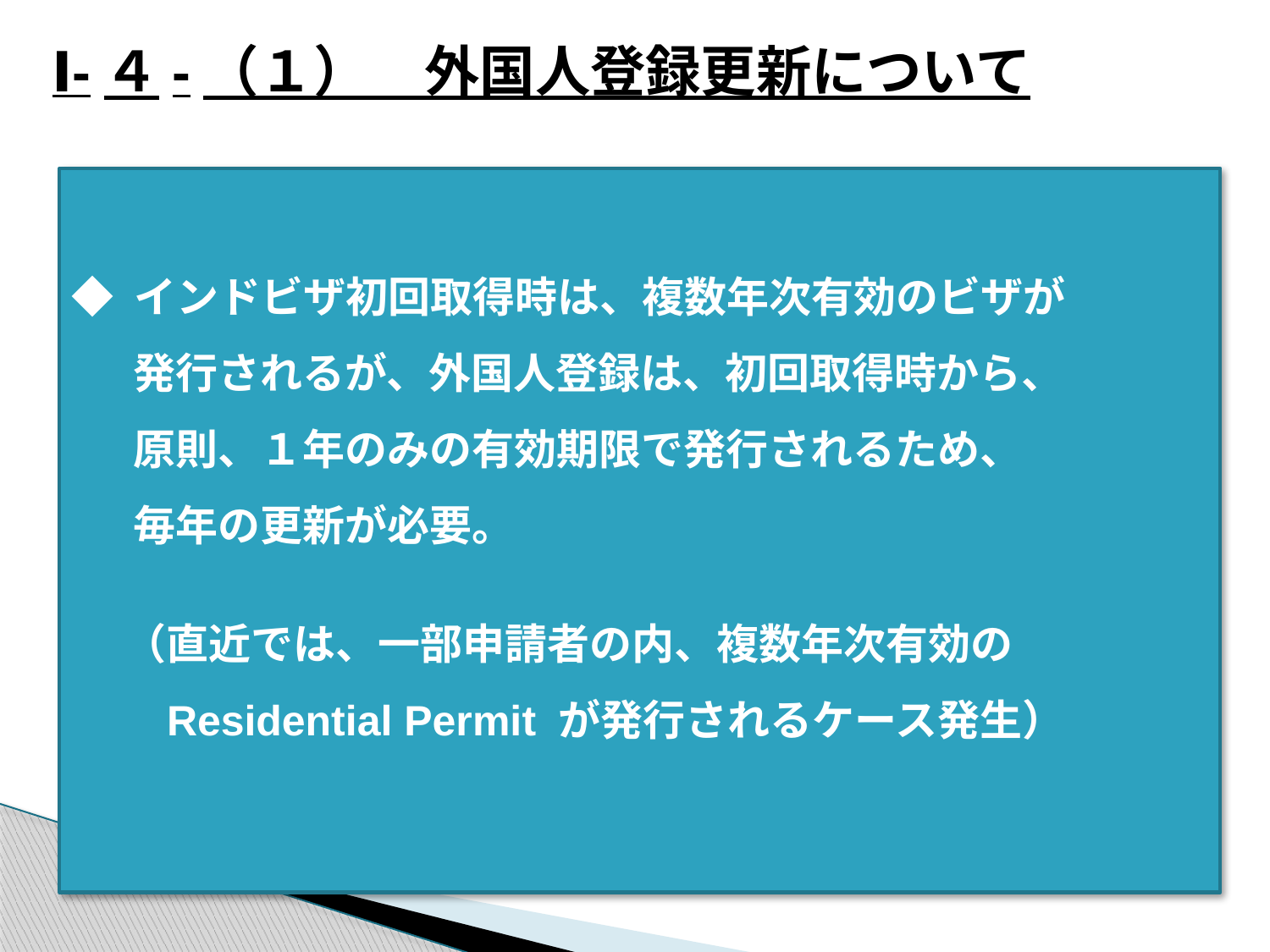

Ⅰ-４-（１）　外国人登録更新について

◆ インドビザ初回取得時は、複数年次有効のビザが
　  発行されるが、外国人登録は、初回取得時から、
　  原則、１年のみの有効期限で発行されるため、
　  毎年の更新が必要。

　 （直近では、一部申請者の内、複数年次有効の
　　Residential Permit が発行されるケース発生）